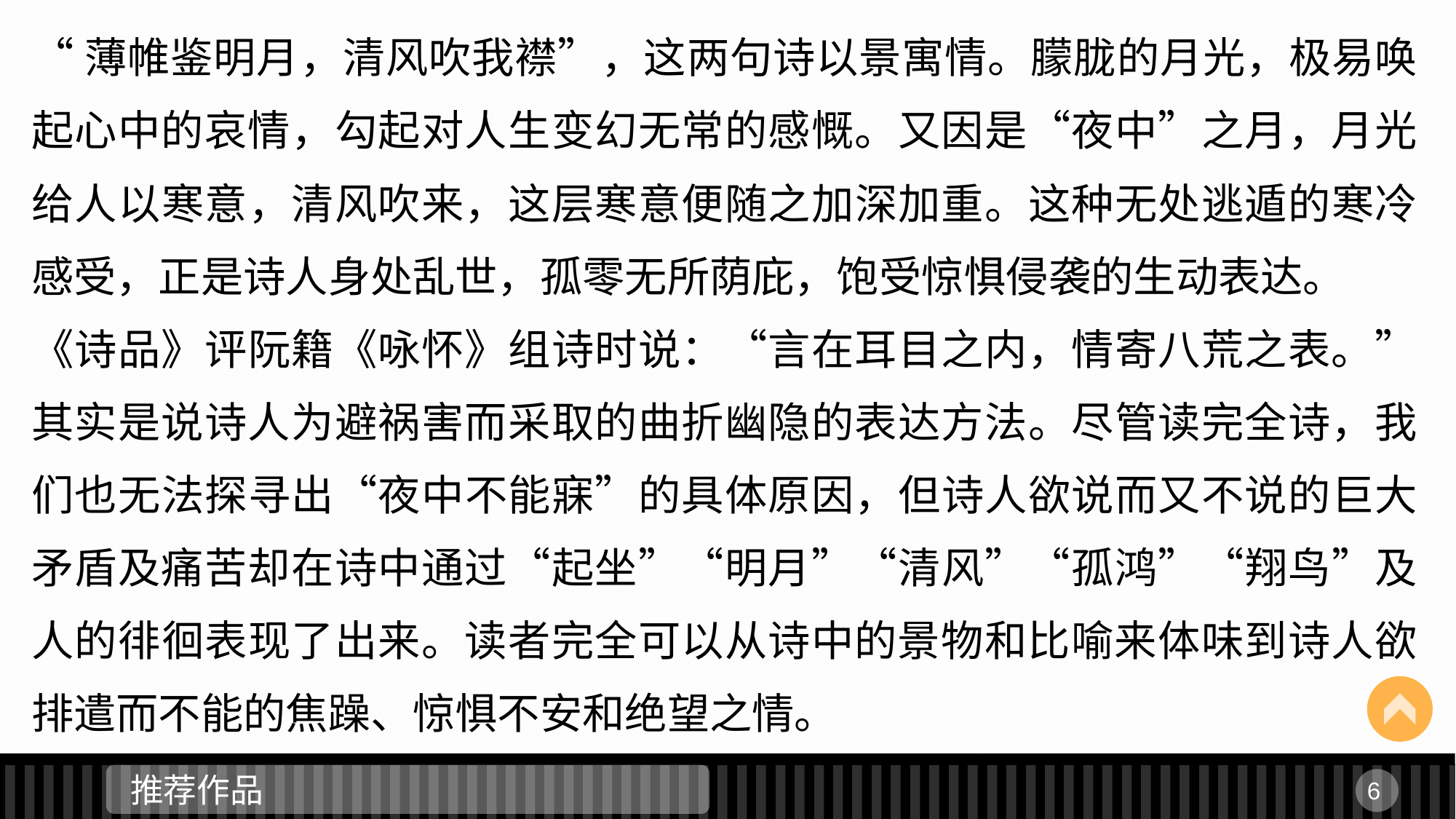

“薄帷鉴明月，清风吹我襟”，这两句诗以景寓情。朦胧的月光，极易唤起心中的哀情，勾起对人生变幻无常的感慨。又因是“夜中”之月，月光给人以寒意，清风吹来，这层寒意便随之加深加重。这种无处逃遁的寒冷感受，正是诗人身处乱世，孤零无所荫庇，饱受惊惧侵袭的生动表达。
《诗品》评阮籍《咏怀》组诗时说：“言在耳目之内，情寄八荒之表。”其实是说诗人为避祸害而采取的曲折幽隐的表达方法。尽管读完全诗，我们也无法探寻出“夜中不能寐”的具体原因，但诗人欲说而又不说的巨大矛盾及痛苦却在诗中通过“起坐”“明月”“清风”“孤鸿”“翔鸟”及人的徘徊表现了出来。读者完全可以从诗中的景物和比喻来体味到诗人欲排遣而不能的焦躁、惊惧不安和绝望之情。